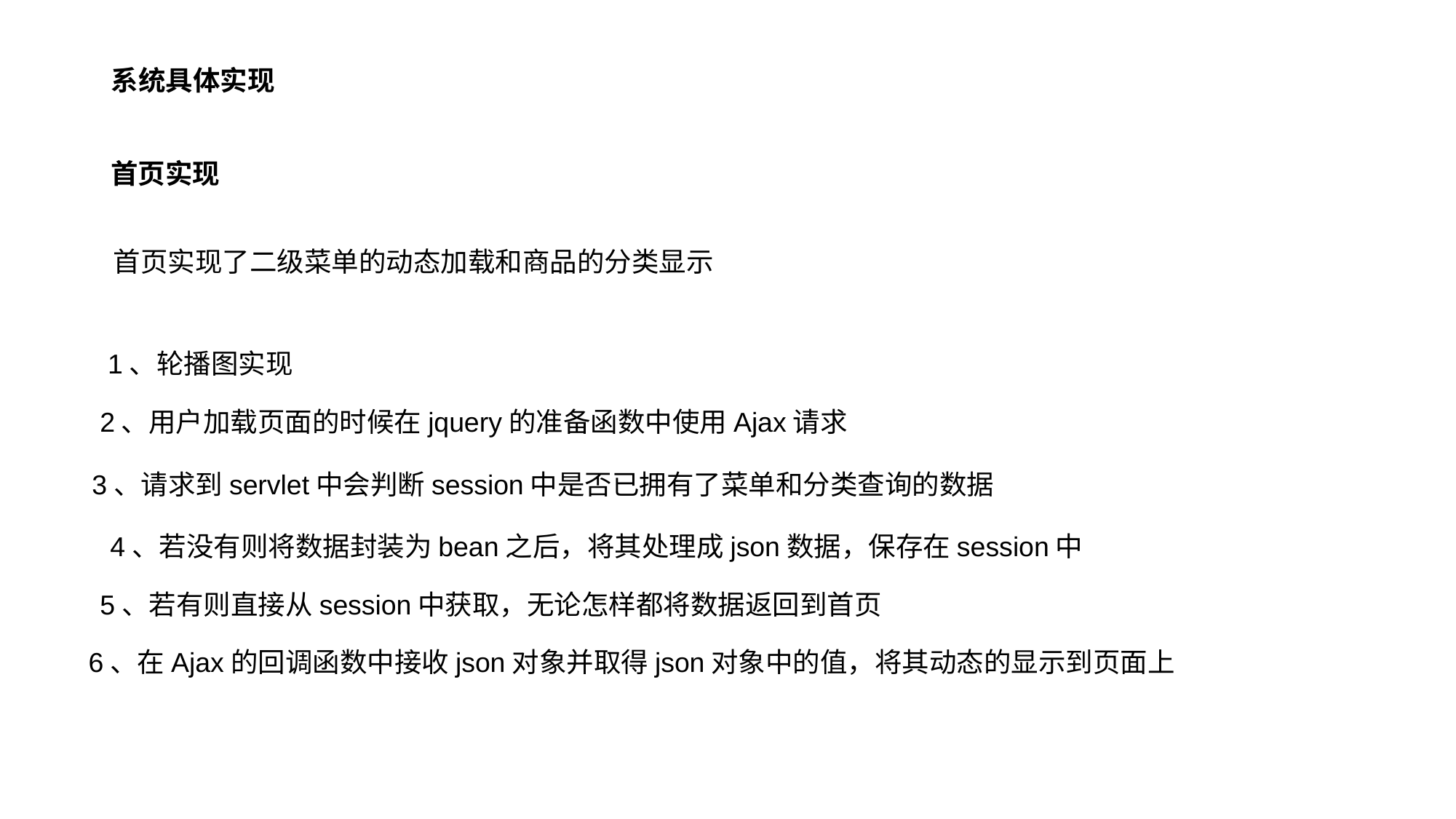

系统具体实现
首页实现
首页实现了二级菜单的动态加载和商品的分类显示
1、轮播图实现
2、用户加载页面的时候在jquery的准备函数中使用Ajax请求
3、请求到servlet中会判断session中是否已拥有了菜单和分类查询的数据
4、若没有则将数据封装为bean之后，将其处理成json数据，保存在session中
5、若有则直接从session中获取，无论怎样都将数据返回到首页
6、在Ajax的回调函数中接收json对象并取得json对象中的值，将其动态的显示到页面上